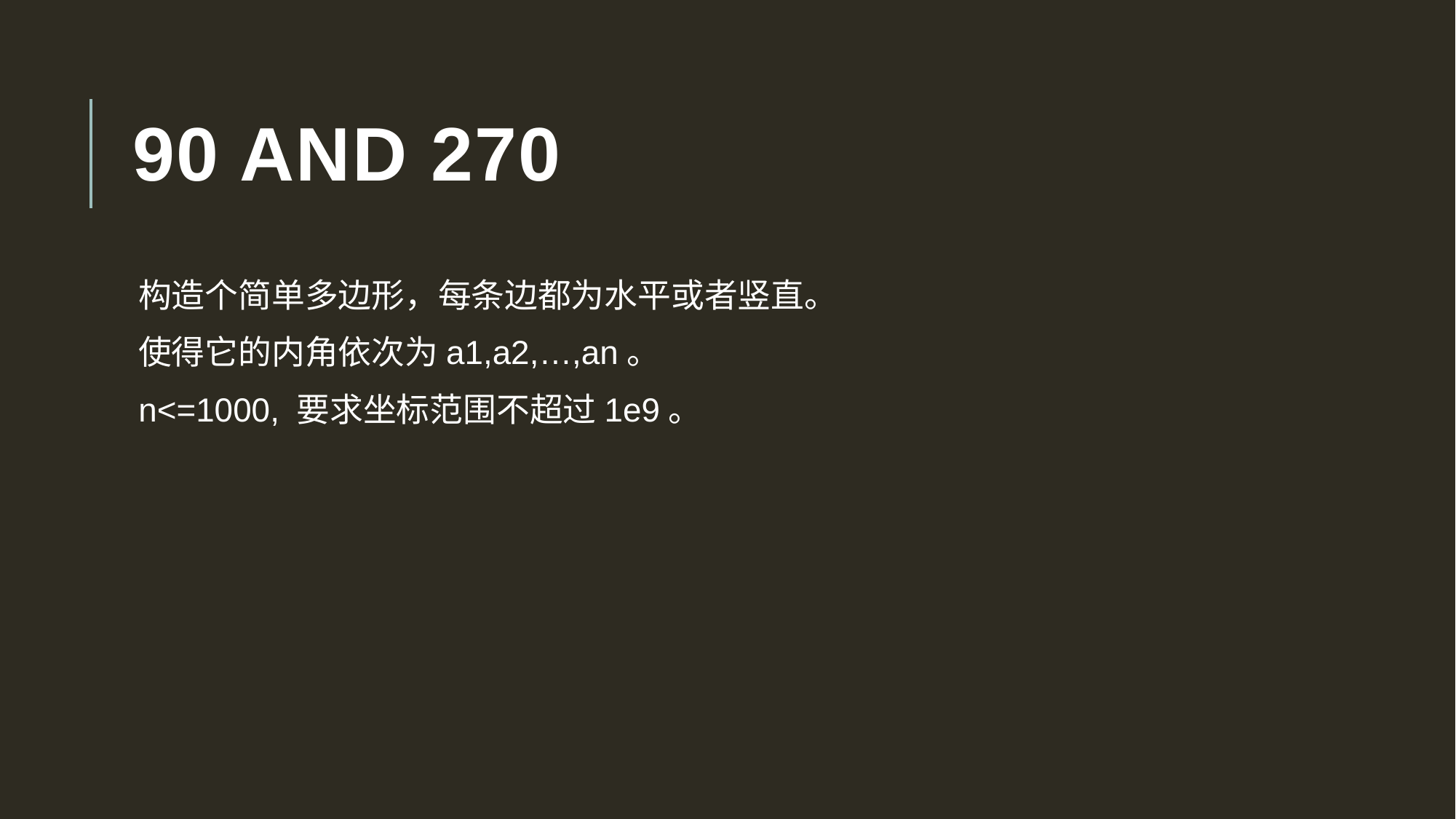

# 90 and 270
构造个简单多边形，每条边都为水平或者竖直。
使得它的内角依次为a1,a2,…,an。
n<=1000, 要求坐标范围不超过1e9。